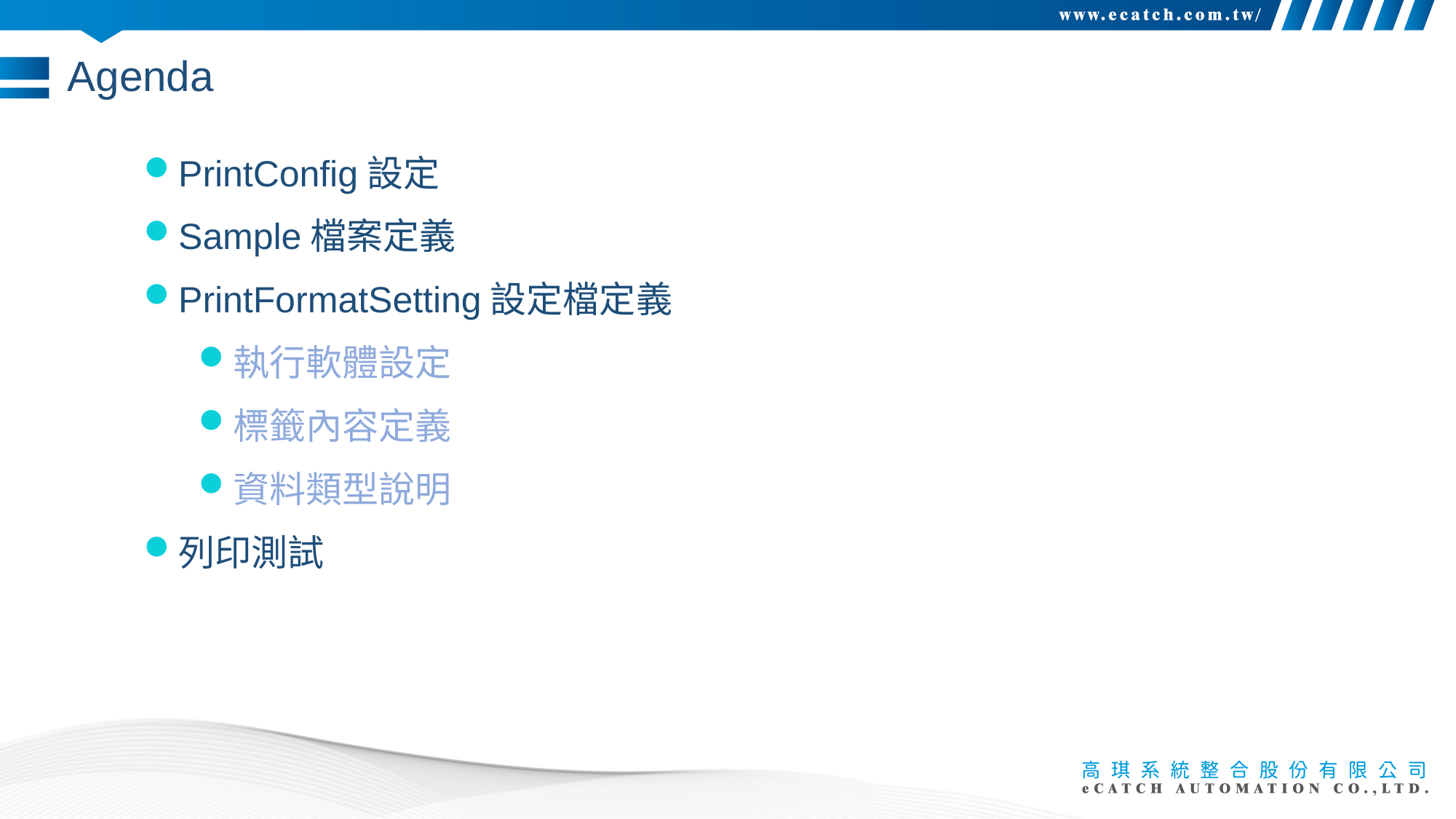

Agenda
PrintConfig設定
Sample檔案定義
PrintFormatSetting設定檔定義
執行軟體設定
標籤內容定義
資料類型說明
列印測試